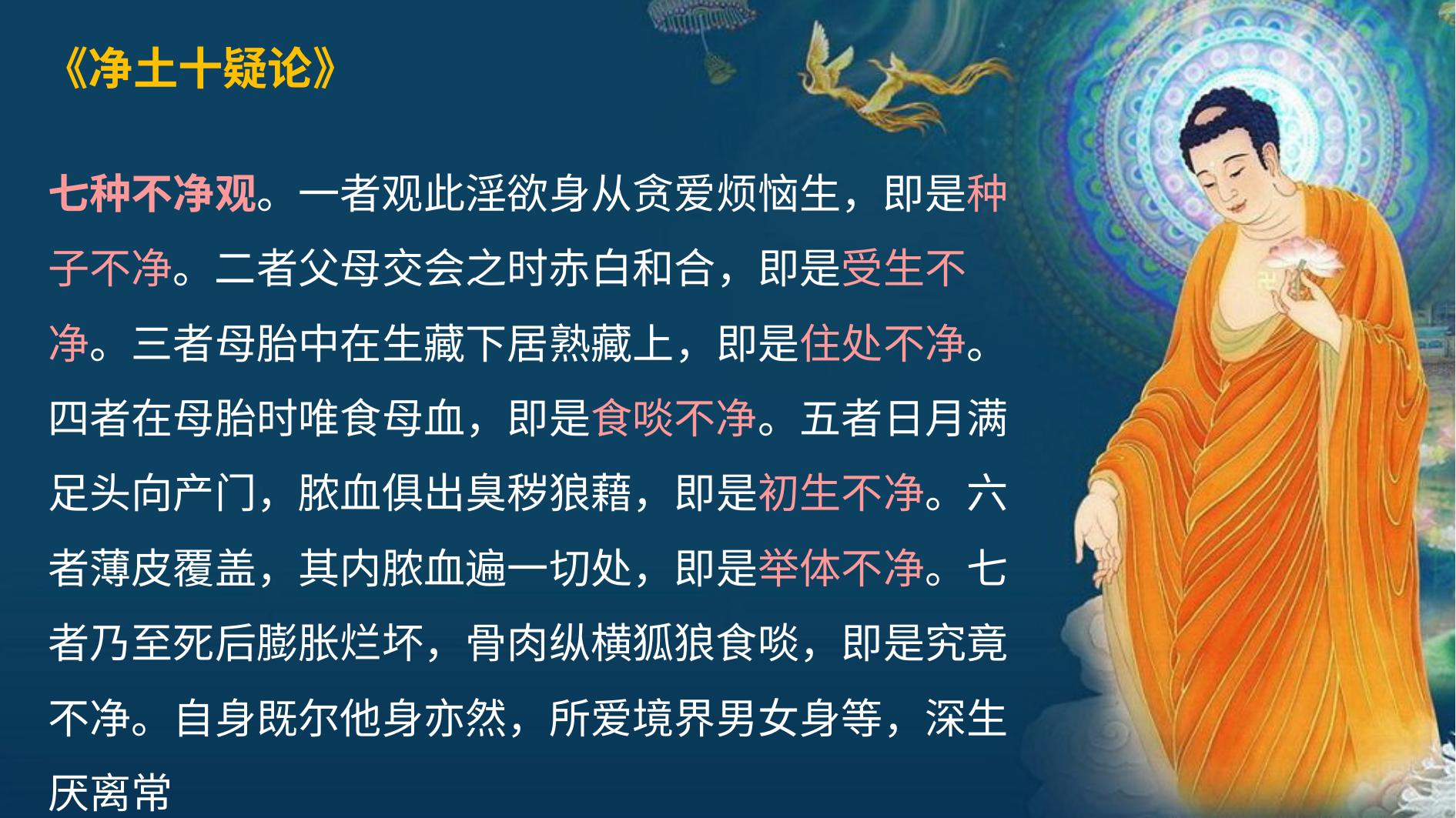

《净土十疑论》
七种不净观。一者观此淫欲身从贪爱烦恼生，即是种子不净。二者父母交会之时赤白和合，即是受生不净。三者母胎中在生藏下居熟藏上，即是住处不净。四者在母胎时唯食母血，即是食啖不净。五者日月满足头向产门，脓血俱出臭秽狼藉，即是初生不净。六者薄皮覆盖，其内脓血遍一切处，即是举体不净。七者乃至死后膨胀烂坏，骨肉纵横狐狼食啖，即是究竟不净。自身既尔他身亦然，所爱境界男女身等，深生厌离常